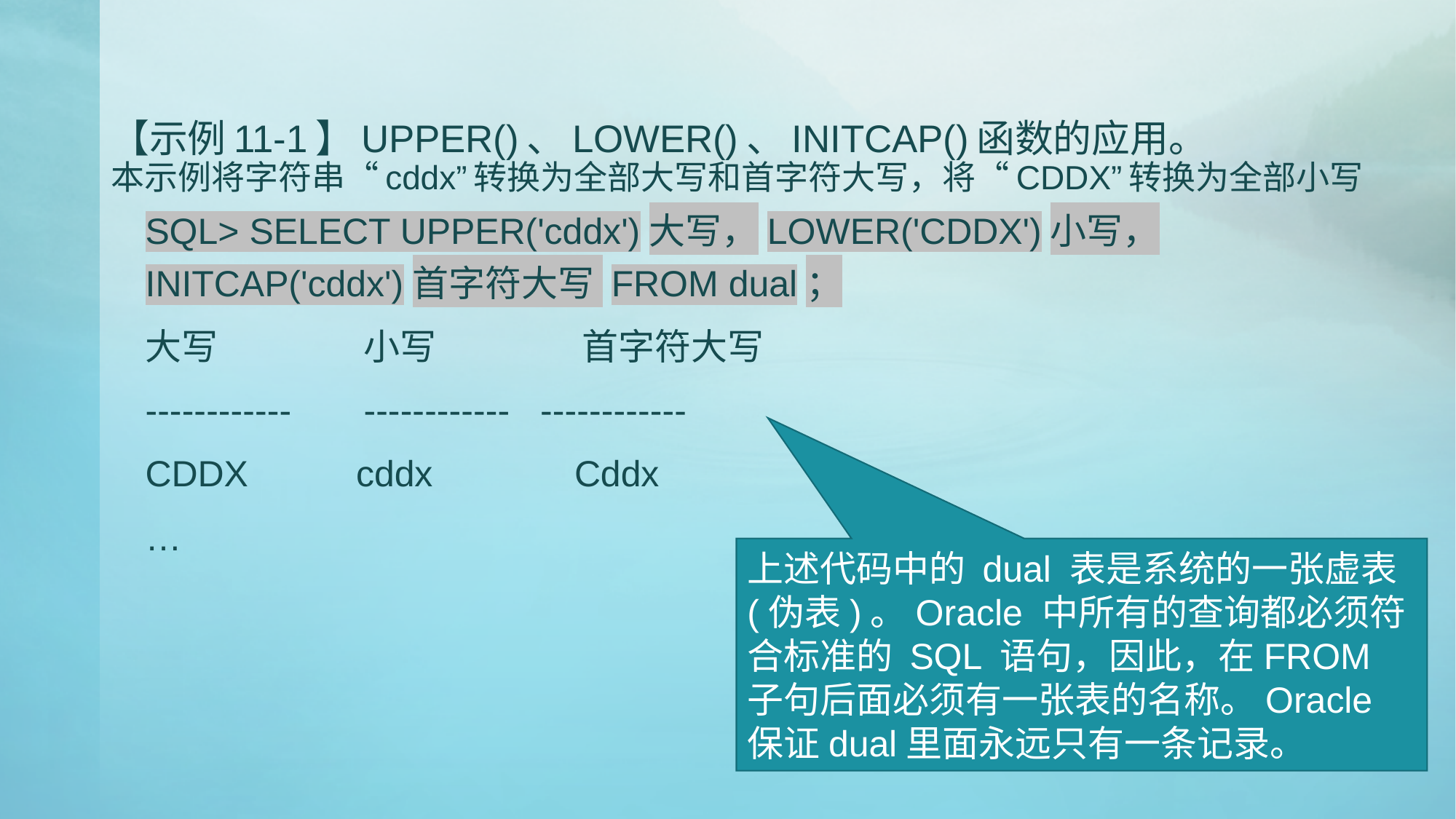

# 【示例11-1】UPPER()、LOWER()、INITCAP()函数的应用。 本示例将字符串“cddx”转换为全部大写和首字符大写，将“CDDX”转换为全部小写
SQL> SELECT UPPER('cddx')大写，LOWER('CDDX')小写，
INITCAP('cddx')首字符大写 FROM dual；
大写		小写		首字符大写
------------	------------   ------------
CDDX	          cddx	          Cddx
…

上述代码中的 dual 表是系统的一张虚表(伪表)。Oracle 中所有的查询都必须符合标准的 SQL 语句，因此，在FROM 子句后面必须有一张表的名称。Oracle保证dual里面永远只有一条记录。